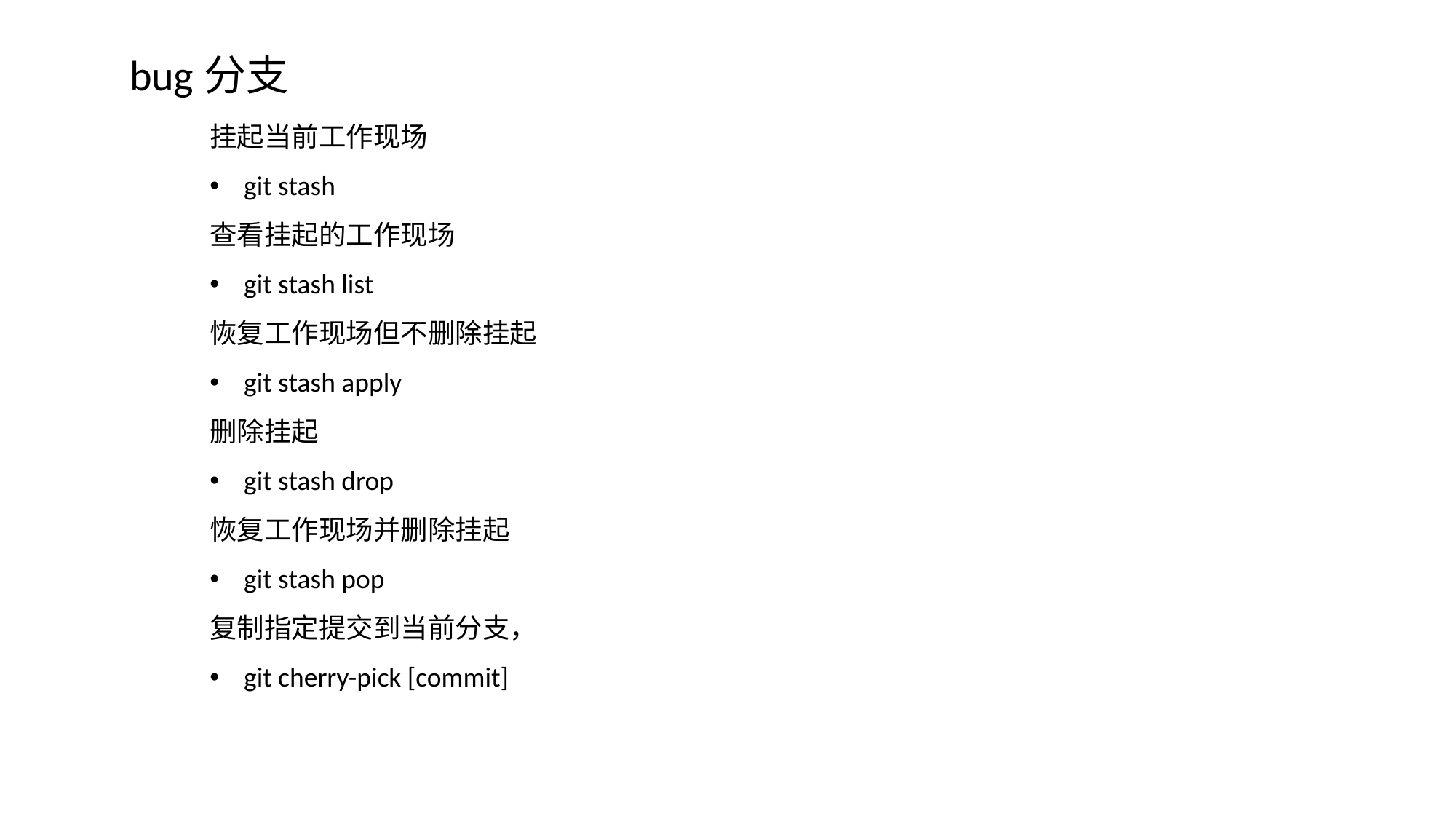

bug分支
挂起当前工作现场
git stash
查看挂起的工作现场
git stash list
恢复工作现场但不删除挂起
git stash apply
删除挂起
git stash drop
恢复工作现场并删除挂起
git stash pop
复制指定提交到当前分支，
git cherry-pick [commit]